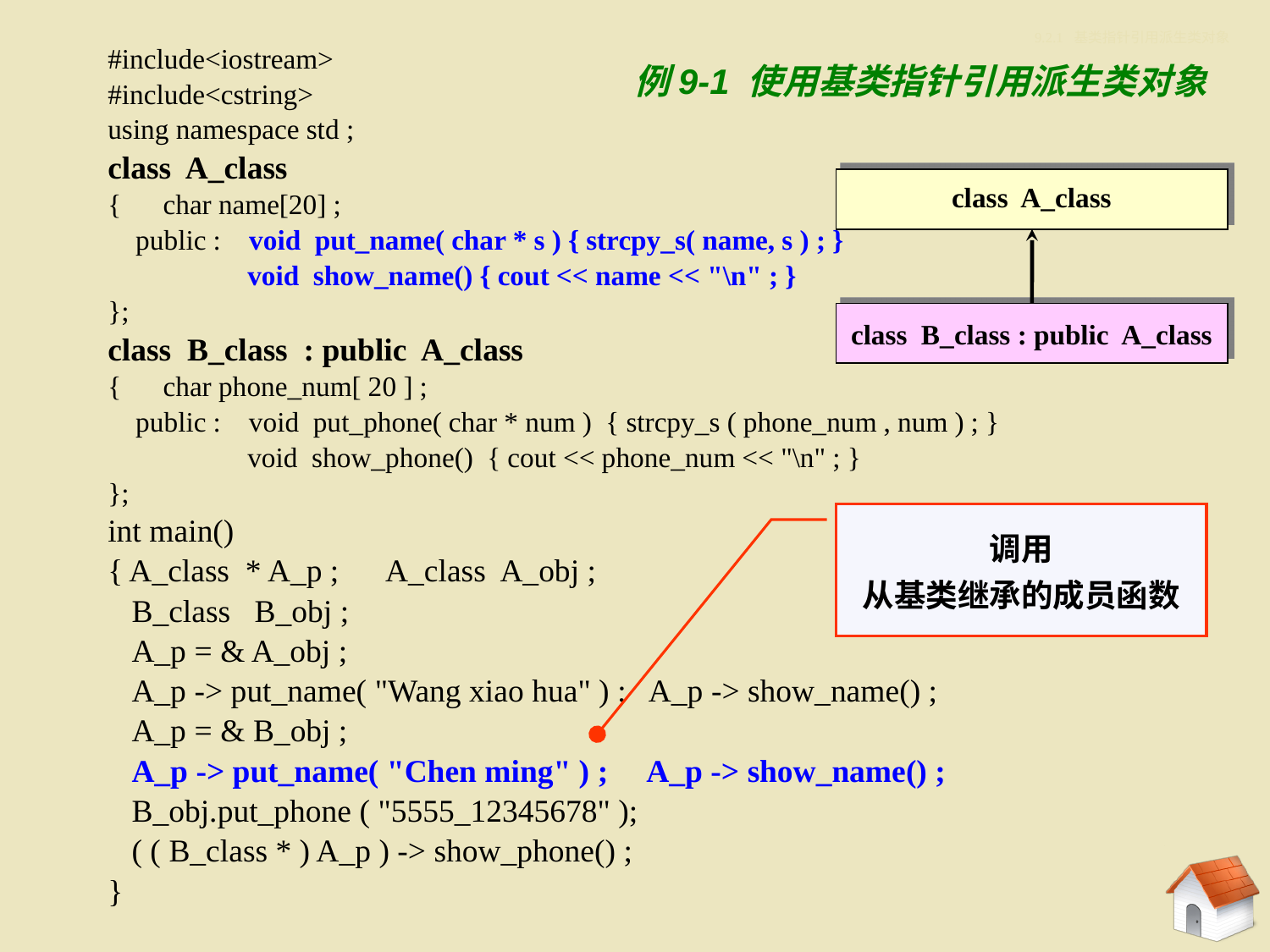

# 9.2.1  基类指针引用派生类对象
#include<iostream>
#include<cstring>
using namespace std ;
class  A_class
{      char name[20] ;
    public :    void  put_name( char * s ) { strcpy_s( name, s ) ; }
                    void  show_name() { cout << name << "\n" ; }
};
class  B_class  : public  A_class
{      char phone_num[ 20 ] ;
    public :    void  put_phone( char * num )  { strcpy_s ( phone_num , num ) ; }
                    void  show_phone()  { cout << phone_num << "\n" ; }
};
int main()
{ A_class  * A_p ;      A_class  A_obj ;
   B_class   B_obj ;
   A_p = & A_obj ;
   A_p -> put_name( "Wang xiao hua" ) ;   A_p -> show_name() ;
   A_p = & B_obj ;
   A_p -> put_name( "Chen ming" ) ;     A_p -> show_name() ;
   B_obj.put_phone ( "5555_12345678" );
   ( ( B_class * ) A_p ) -> show_phone() ;
}
例9-1 使用基类指针引用派生类对象
class  A_class

class  B_class : public  A_class
调用
从基类继承的成员函数